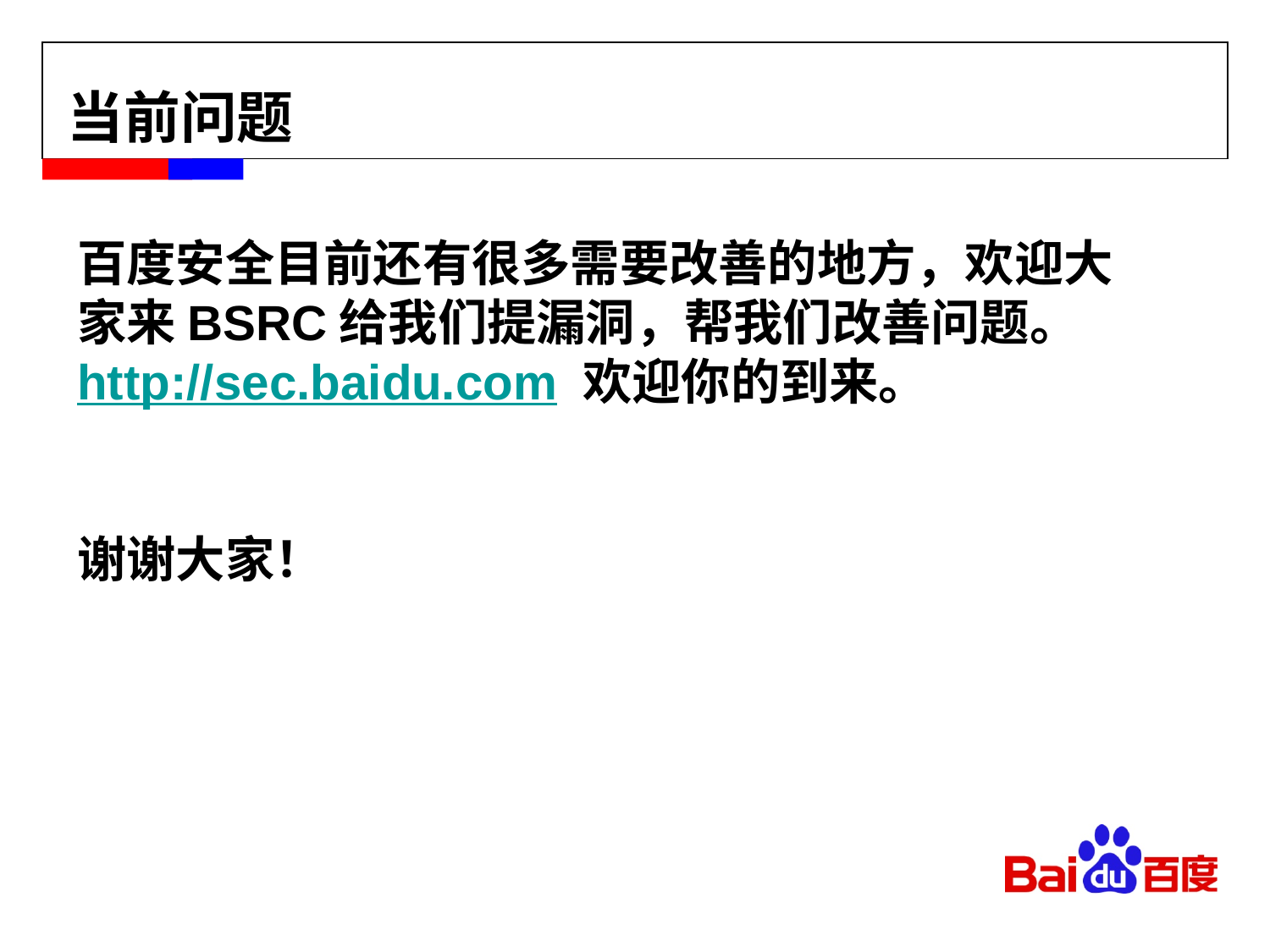

当前问题

### Chart

| Category |
|---|
百度安全目前还有很多需要改善的地方，欢迎大家来BSRC给我们提漏洞，帮我们改善问题。
http://sec.baidu.com 欢迎你的到来。

谢谢大家！